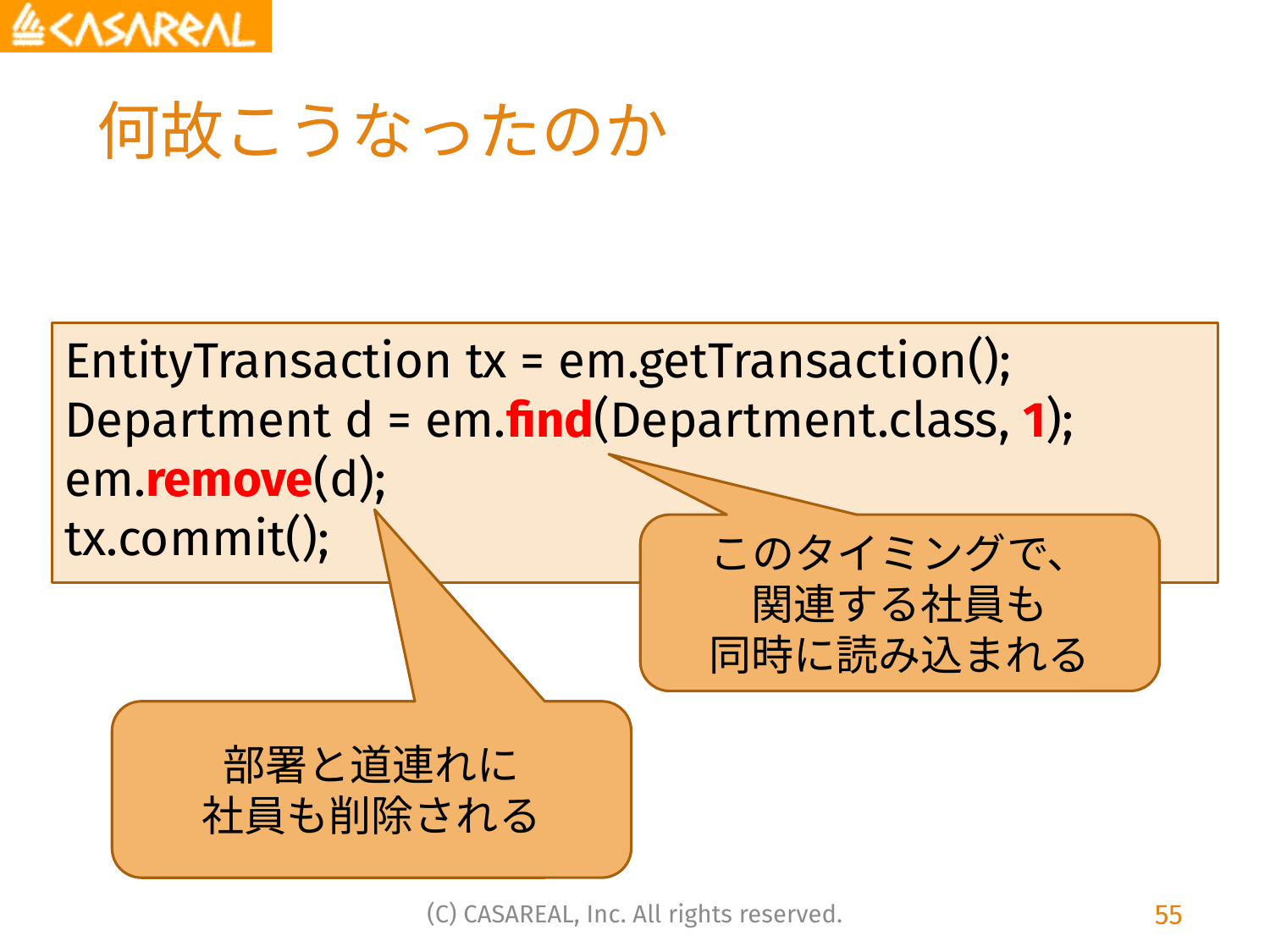

# 何故こうなったのか
EntityTransaction tx = em.getTransaction();
Department d = em.find(Department.class, 1);
em.remove(d);
tx.commit();
このタイミングで、
関連する社員も
同時に読み込まれる
部署と道連れに
社員も削除される
(C) CASAREAL, Inc. All rights reserved.
55